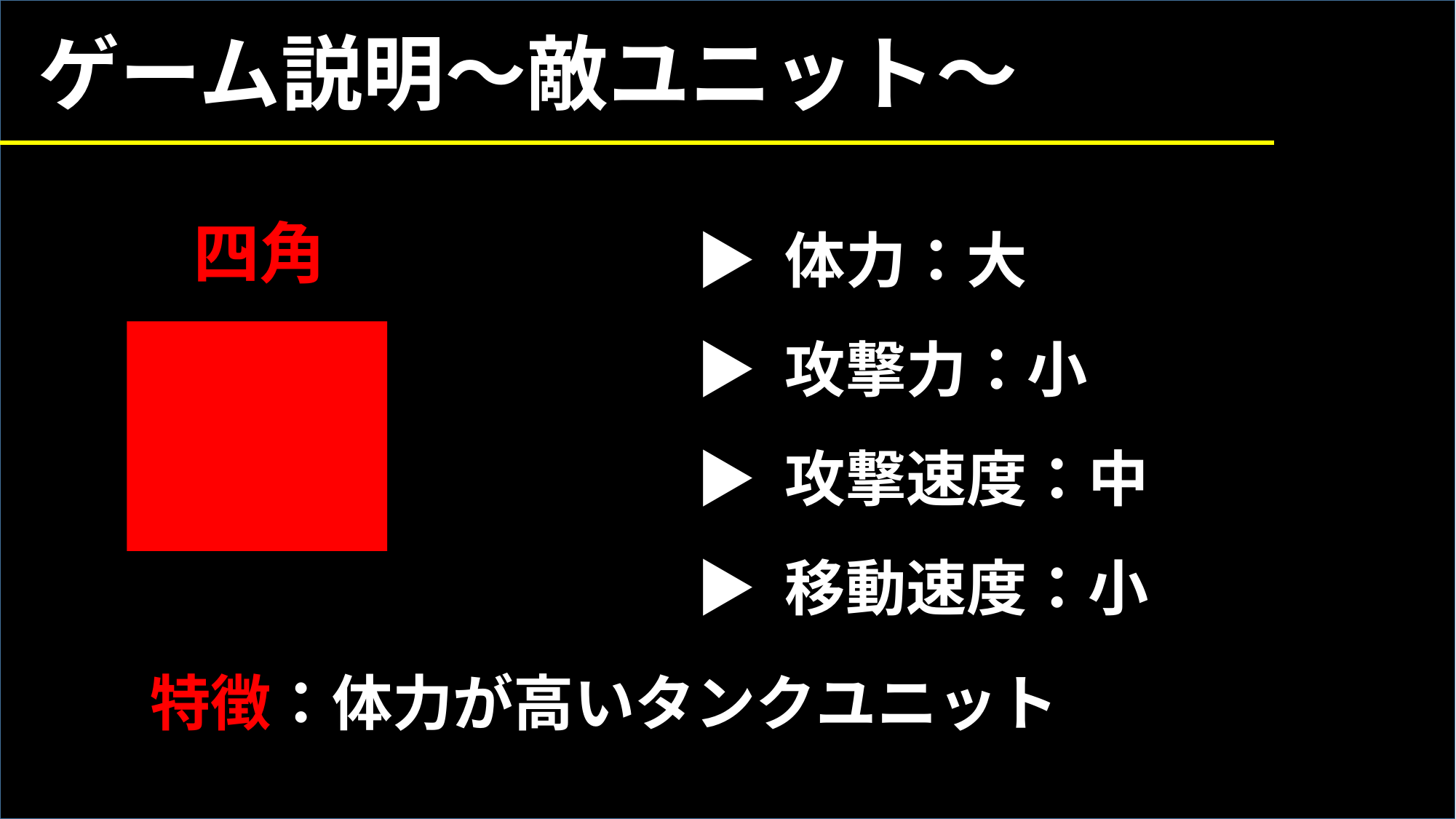

ゲーム説明～敵ユニット～
▶ 体力：大
▶ 攻撃力：小
▶ 攻撃速度：中
▶ 移動速度：小
四角

特徴：体力が高いタンクユニット